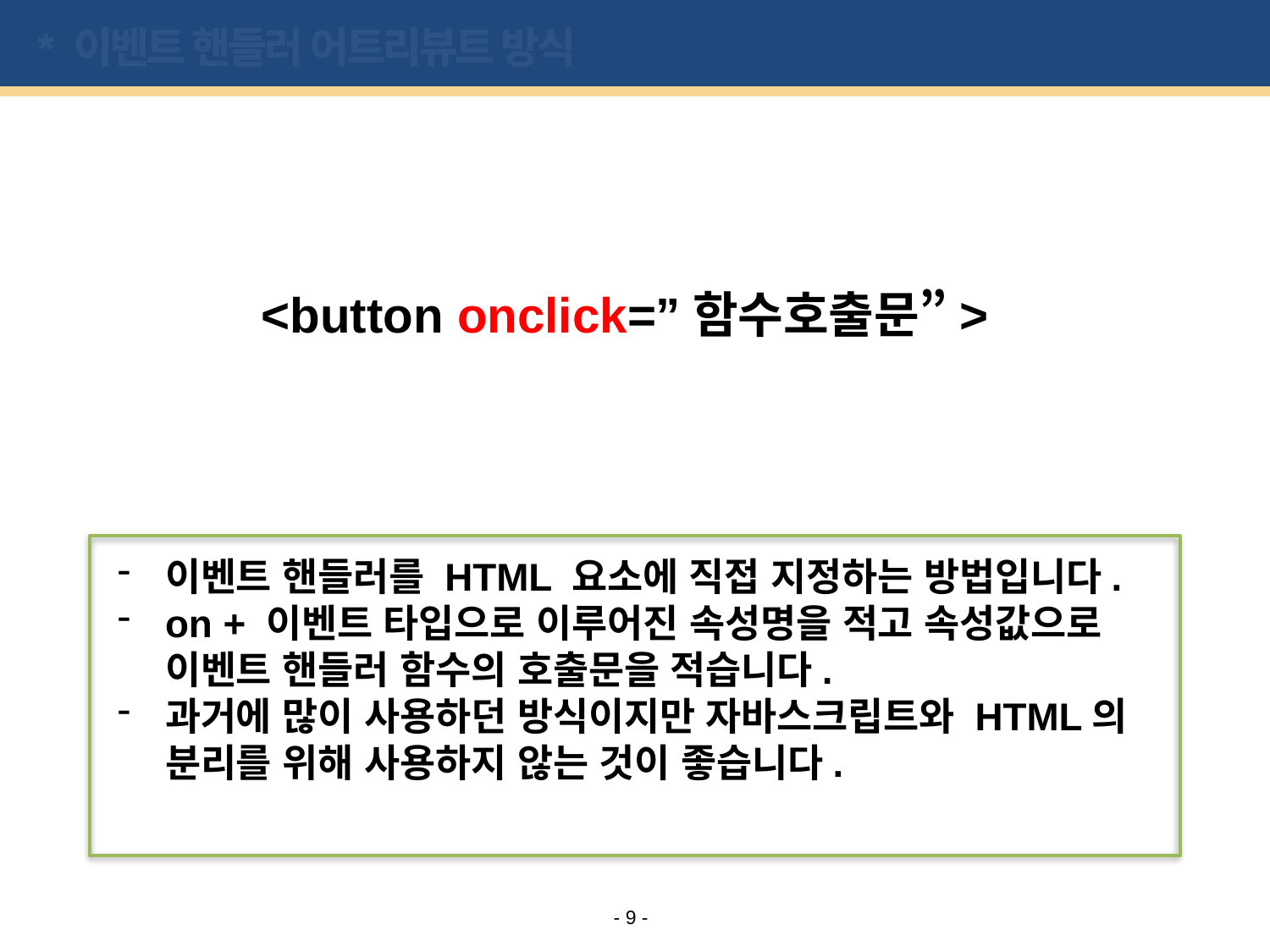

# * 이벤트 핸들러 어트리뷰트 방식
<button onclick=”함수호출문”>

이벤트 핸들러를 HTML 요소에 직접 지정하는 방법입니다.
on + 이벤트 타입으로 이루어진 속성명을 적고 속성값으로 이벤트 핸들러 함수의 호출문을 적습니다.
과거에 많이 사용하던 방식이지만 자바스크립트와 HTML의 분리를 위해 사용하지 않는 것이 좋습니다.